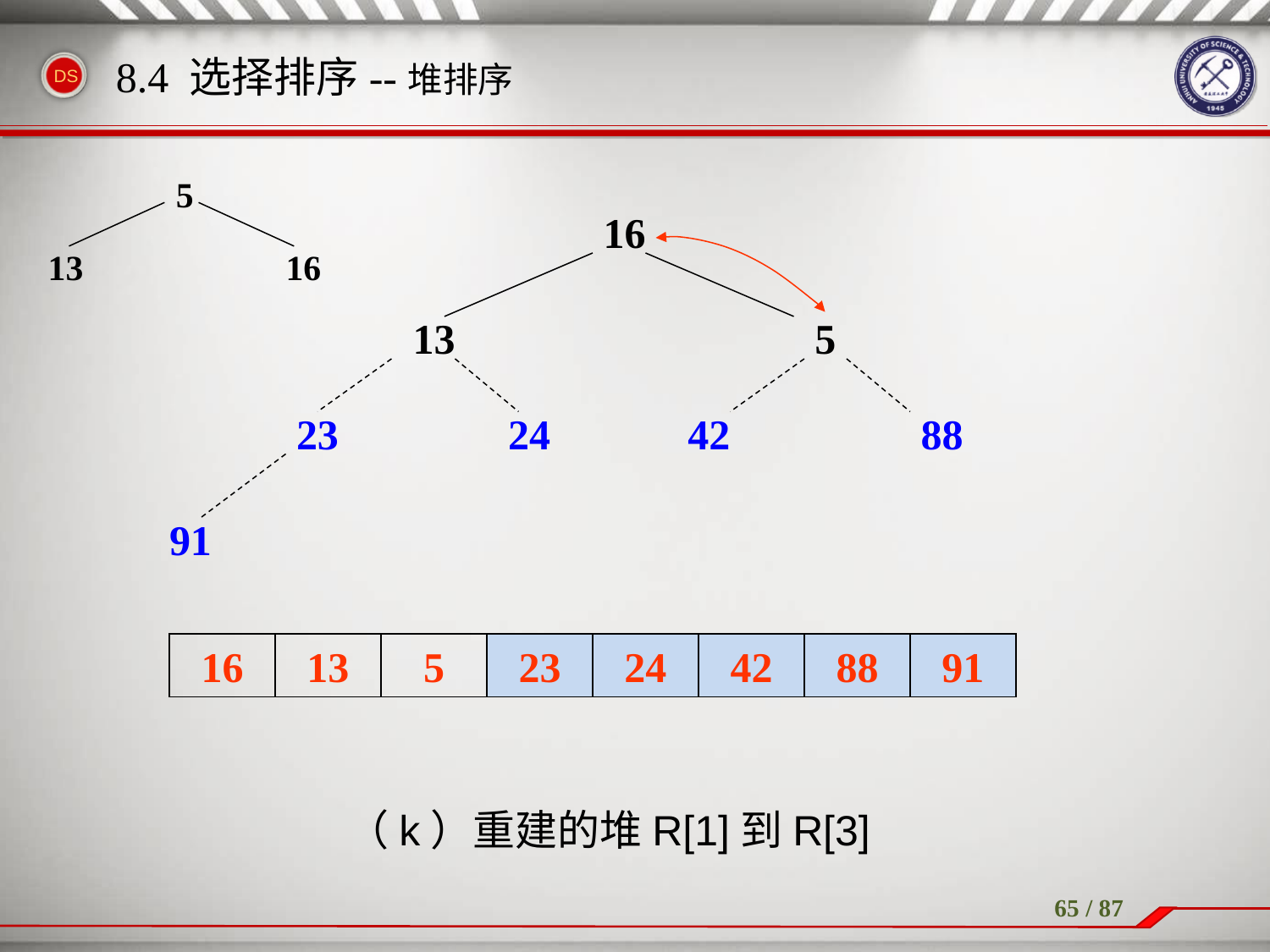

8.4 选择排序--堆排序
5

13
16
16

13
5

23
24
42
88

91

16
13
5
23
24
42
88
91
（k）重建的堆R[1]到R[3]